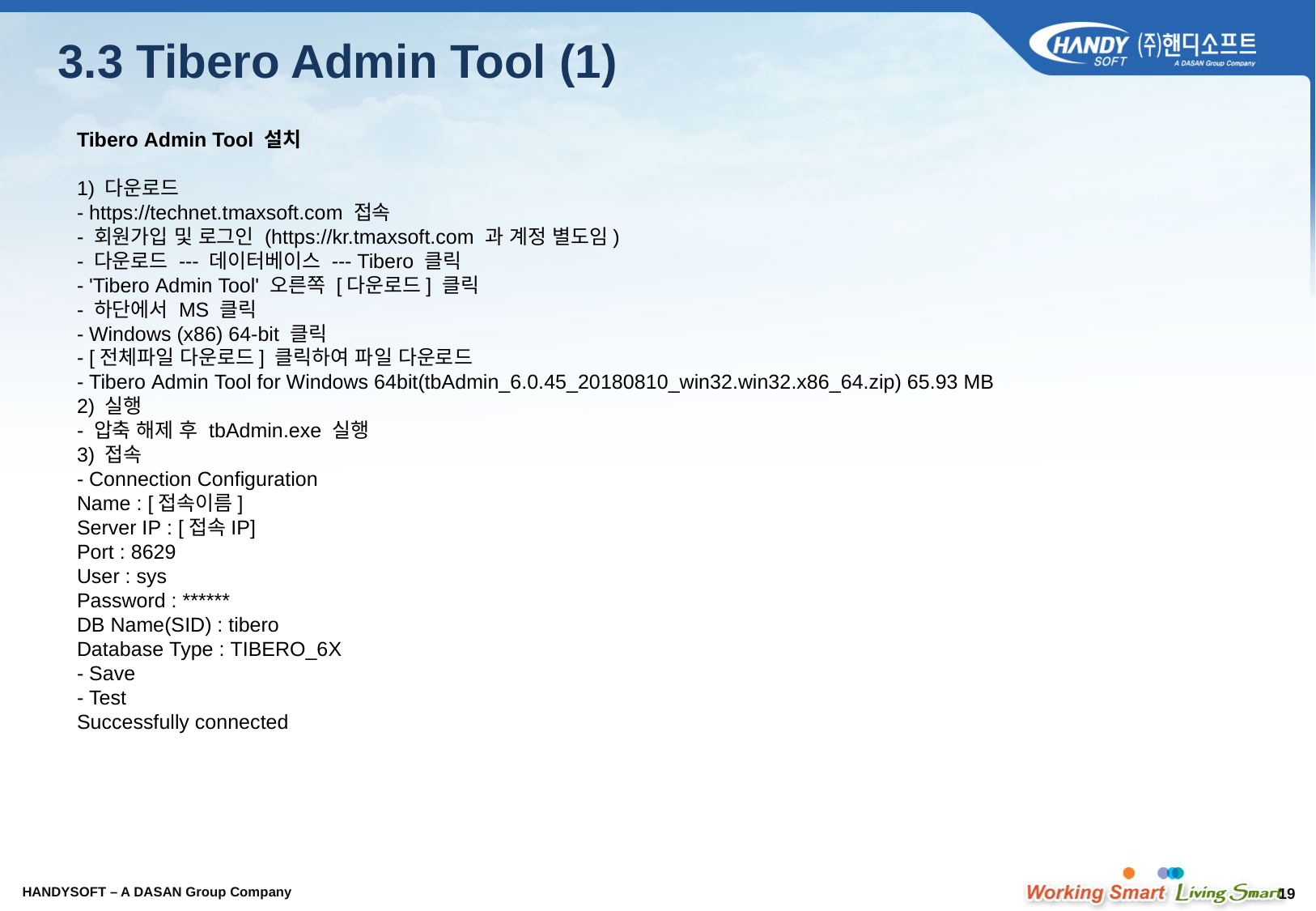

# 3.3 Tibero Admin Tool (1)
Tibero Admin Tool 설치

1) 다운로드
- https://technet.tmaxsoft.com 접속
- 회원가입 및 로그인 (https://kr.tmaxsoft.com 과 계정 별도임)
- 다운로드 --- 데이터베이스 --- Tibero 클릭
- 'Tibero Admin Tool' 오른쪽 [다운로드] 클릭
- 하단에서 MS 클릭
- Windows (x86) 64-bit 클릭
- [전체파일 다운로드] 클릭하여 파일 다운로드
- Tibero Admin Tool for Windows 64bit(tbAdmin_6.0.45_20180810_win32.win32.x86_64.zip) 65.93 MB
2) 실행
- 압축 해제 후 tbAdmin.exe 실행
3) 접속
- Connection Configuration
Name : [접속이름]
Server IP : [접속IP]
Port : 8629
User : sys
Password : ******
DB Name(SID) : tibero
Database Type : TIBERO_6X
- Save
- Test
Successfully connected